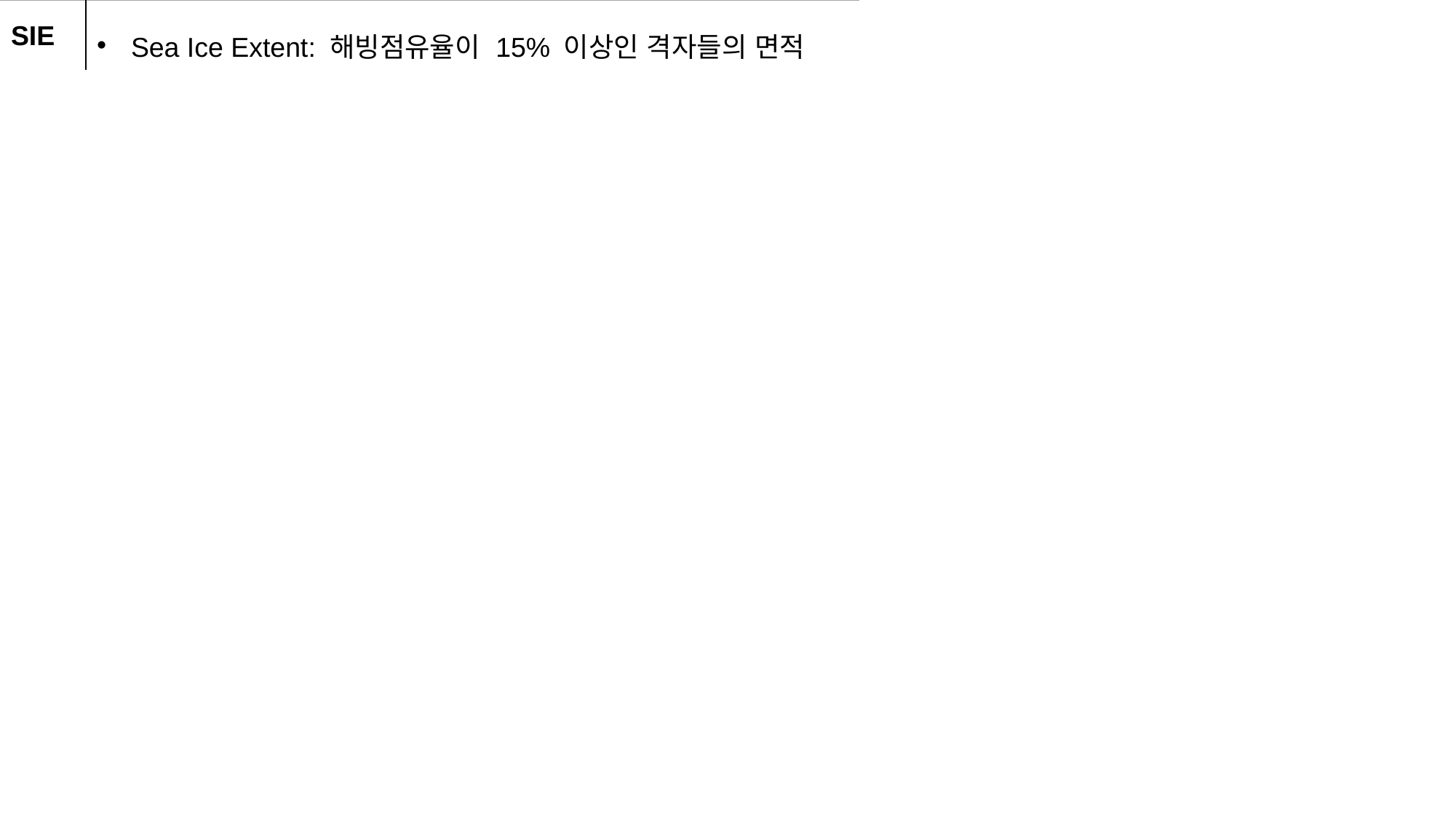

| SIE | Sea Ice Extent: 해빙점유율이 15% 이상인 격자들의 면적 |
| --- | --- |